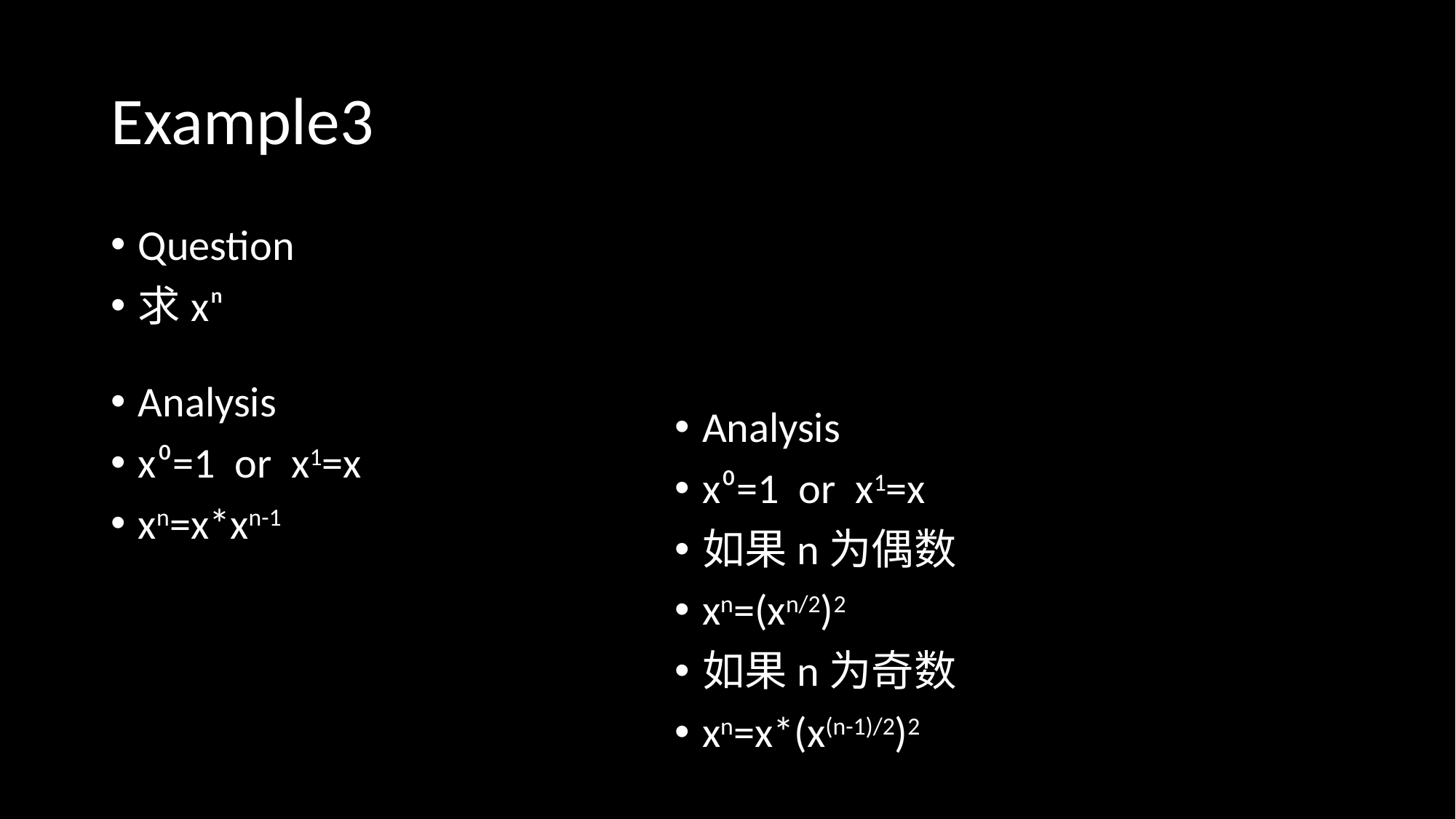

# Example3
Question
求xⁿ
Analysis
x⁰=1  or  x1=x
xn=x*xn-1
Analysis
x⁰=1  or  x1=x
如果n为偶数
xn=(xn/2)2
如果n为奇数
xn=x*(x(n-1)/2)2